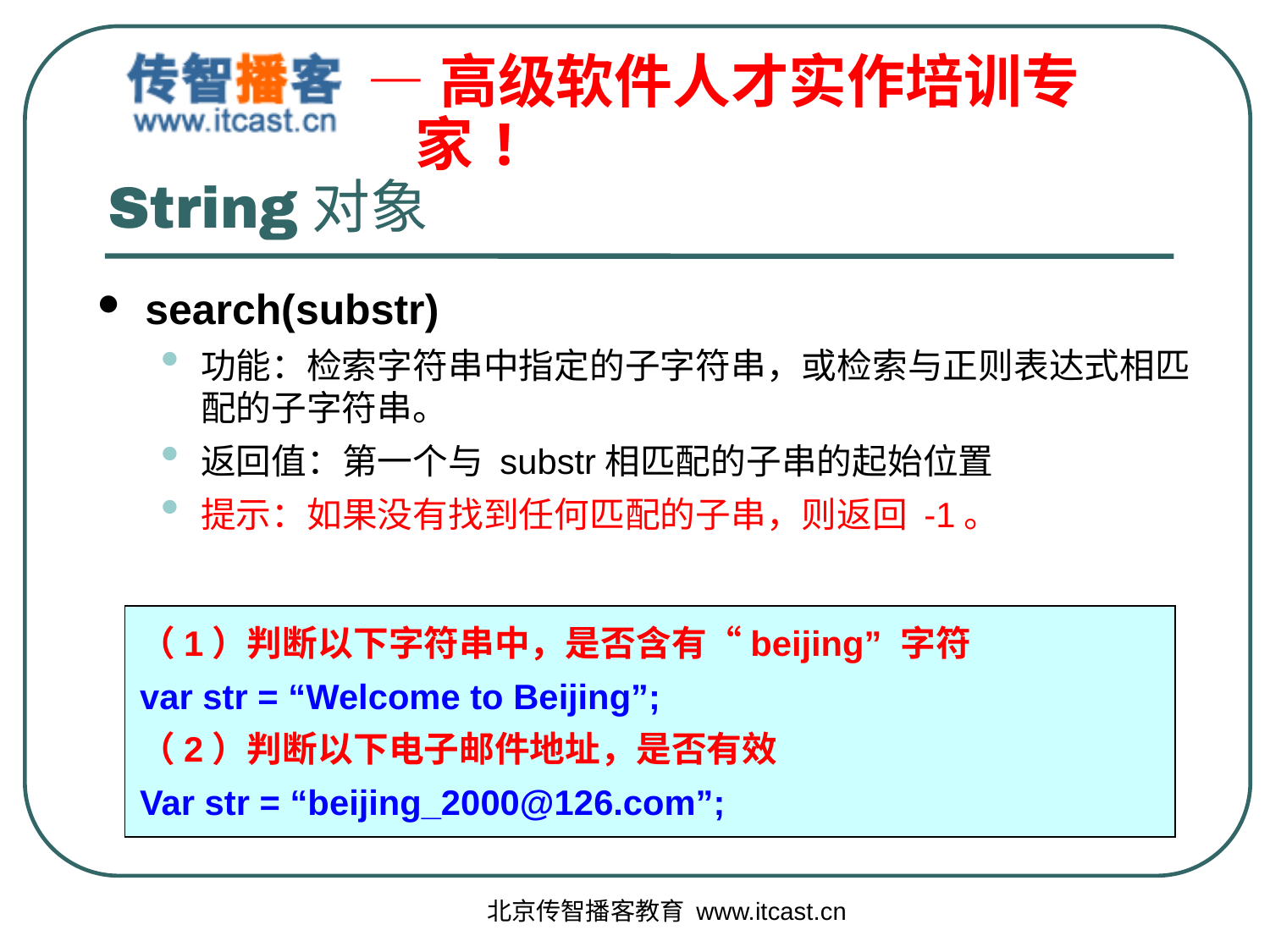

# String对象
search(substr)
功能：检索字符串中指定的子字符串，或检索与正则表达式相匹配的子字符串。
返回值：第一个与 substr相匹配的子串的起始位置
提示：如果没有找到任何匹配的子串，则返回 -1。
（1）判断以下字符串中，是否含有“beijing” 字符
var str = “Welcome to Beijing”;
（2）判断以下电子邮件地址，是否有效
Var str = “beijing_2000@126.com”;